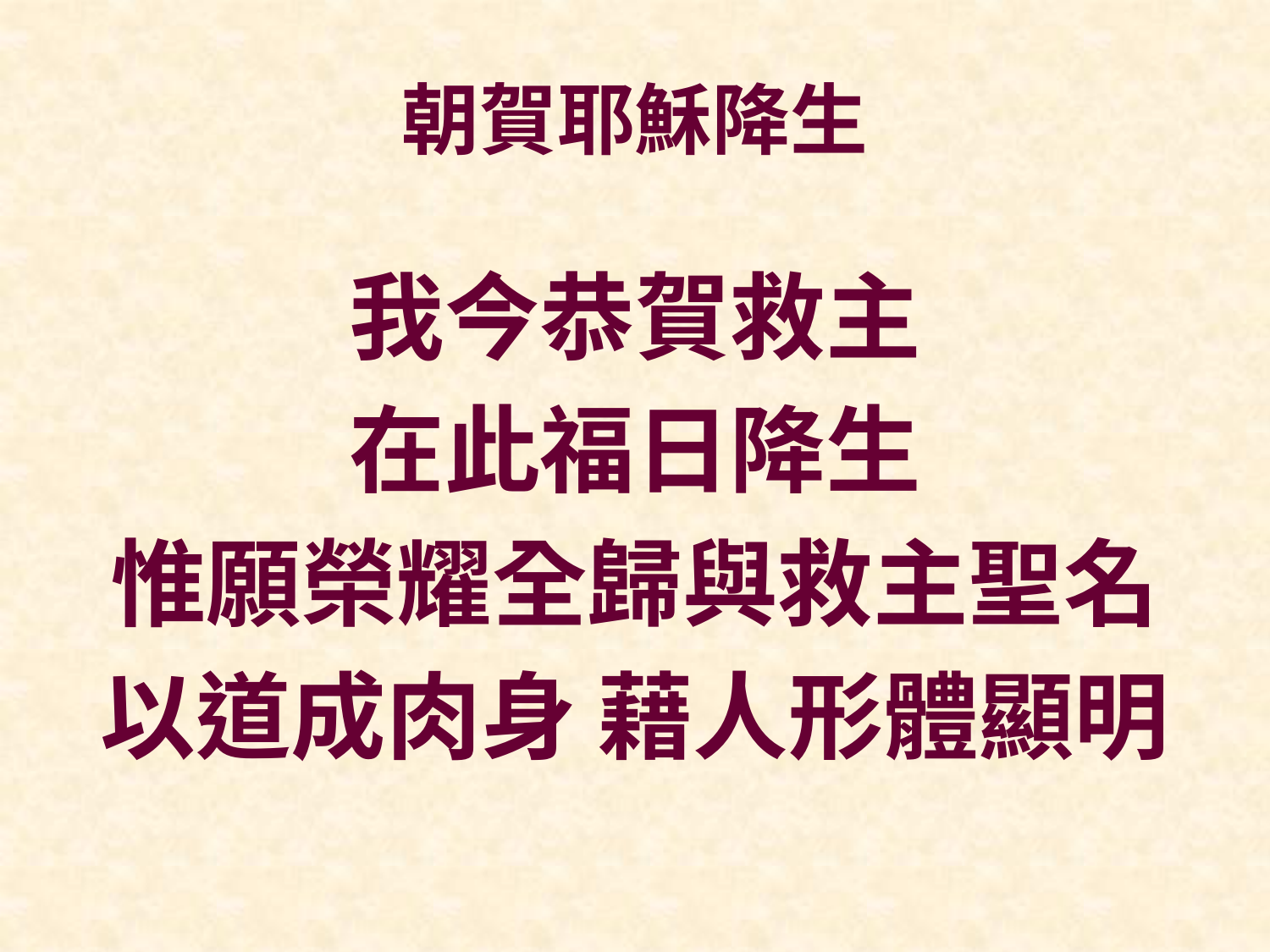

# 朝賀耶穌降生
我今恭賀救主
在此福日降生
惟願榮耀全歸與救主聖名
以道成肉身 藉人形體顯明